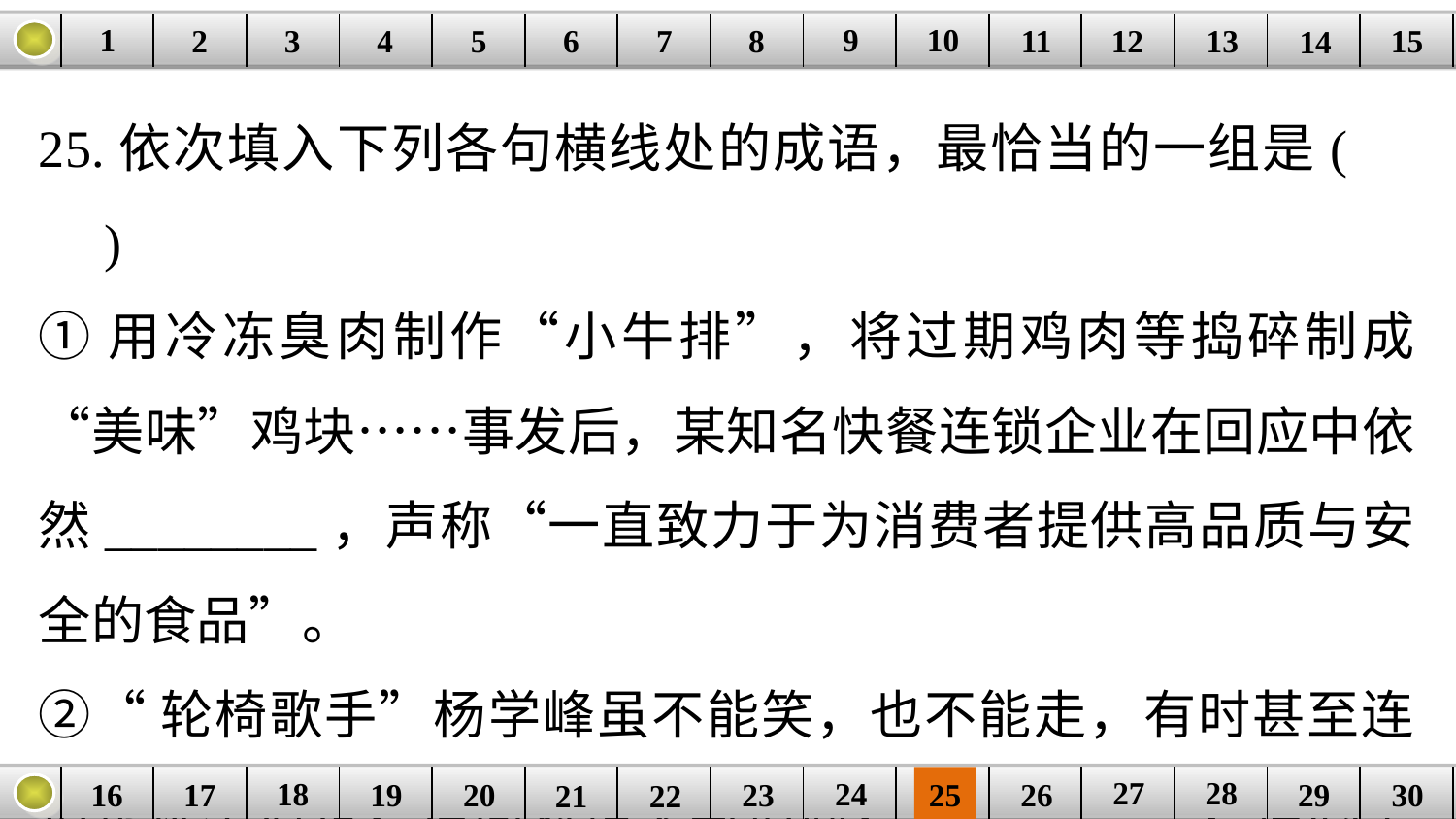

9
10
1
3
4
5
6
8
11
2
12
15
|  |  |  |  |  |  |  |  |  |  |  |  |  |  |  |
| --- | --- | --- | --- | --- | --- | --- | --- | --- | --- | --- | --- | --- | --- | --- |
7
13
14

25.依次填入下列各句横线处的成语，最恰当的一组是(　　)
①用冷冻臭肉制作“小牛排”，将过期鸡肉等捣碎制成“美味”鸡块……事发后，某知名快餐连锁企业在回应中依然________，声称“一直致力于为消费者提供高品质与安全的食品”。
②“轮椅歌手”杨学峰虽不能笑，也不能走，有时甚至连话也说不清楚，但面对镜头与话筒，他________，信心十足。

27
28
18
24
16
25
26
30
|  |  |  |  |  |  |  |  |  |  |  |  |  |  |  |
| --- | --- | --- | --- | --- | --- | --- | --- | --- | --- | --- | --- | --- | --- | --- |
23
17
19
20
29
21
22